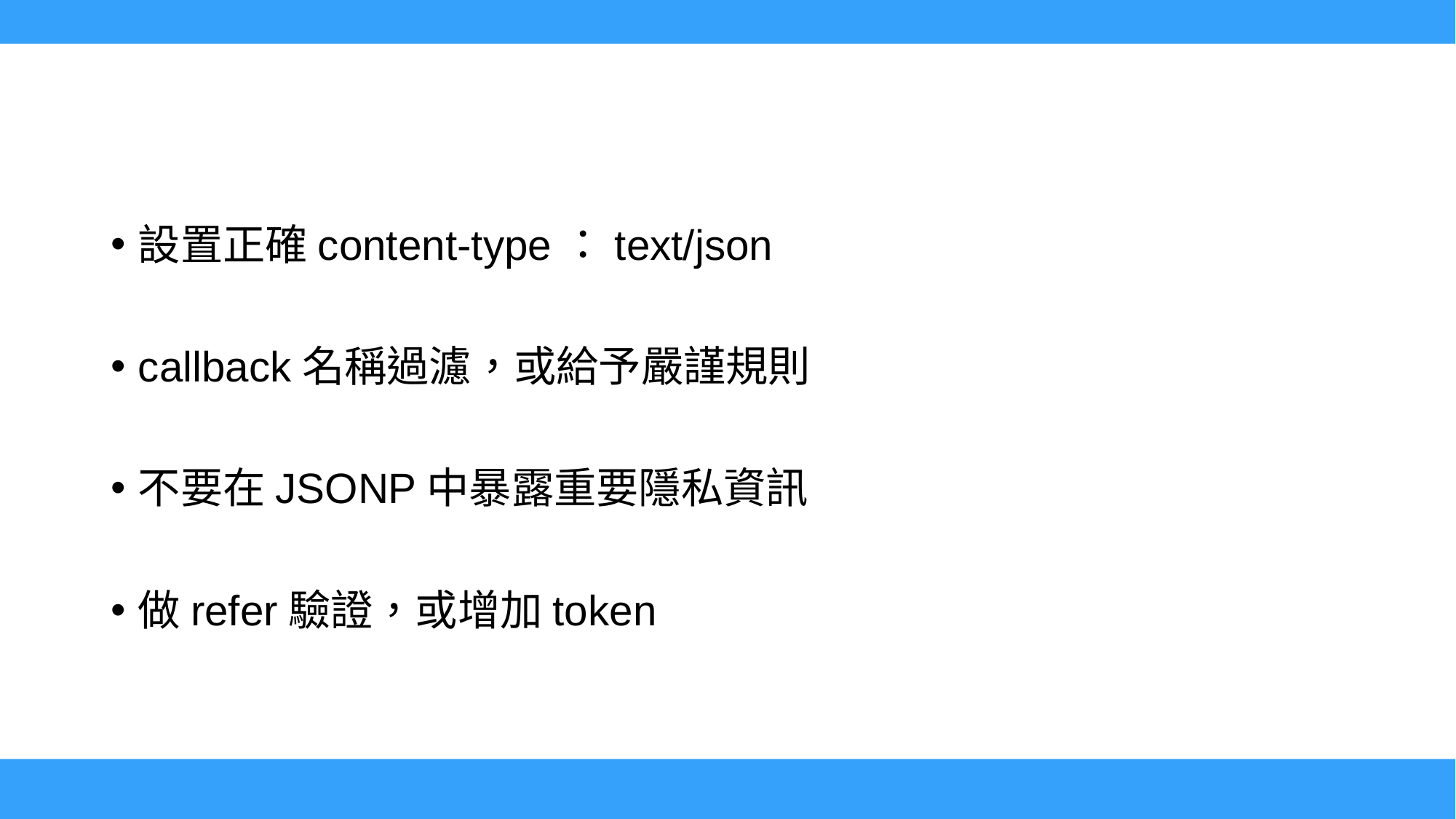

#
設置正確content-type：text/json

callback名稱過濾，或給予嚴謹規則

不要在JSONP中暴露重要隱私資訊

做refer驗證，或增加token